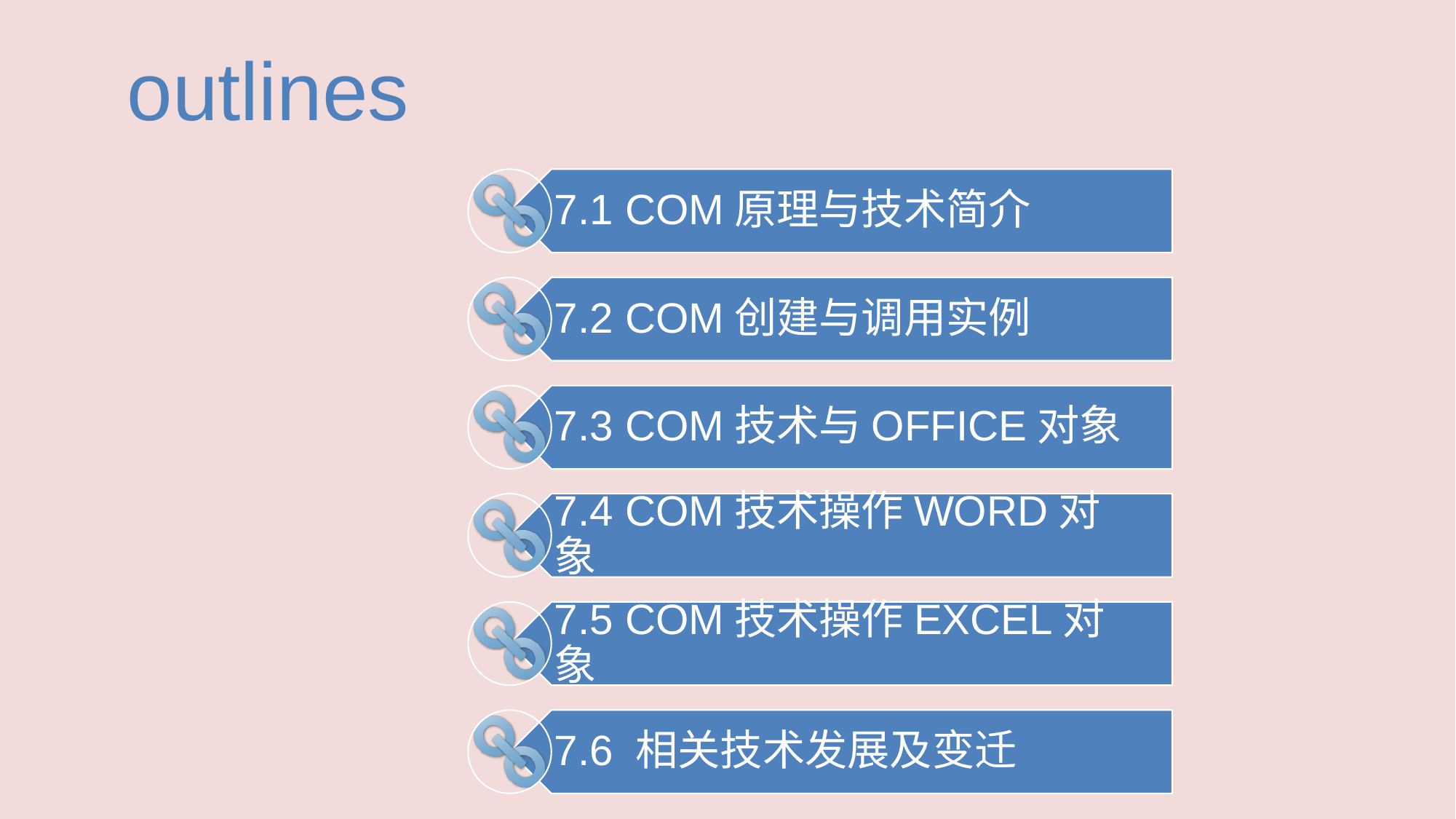

# outlines
7.1 COM原理与技术简介
7.2 COM创建与调用实例
7.3 COM技术与OFFICE对象
7.4 COM技术操作WORD对象
7.5 COM技术操作EXCEL对象
7.6 相关技术发展及变迁